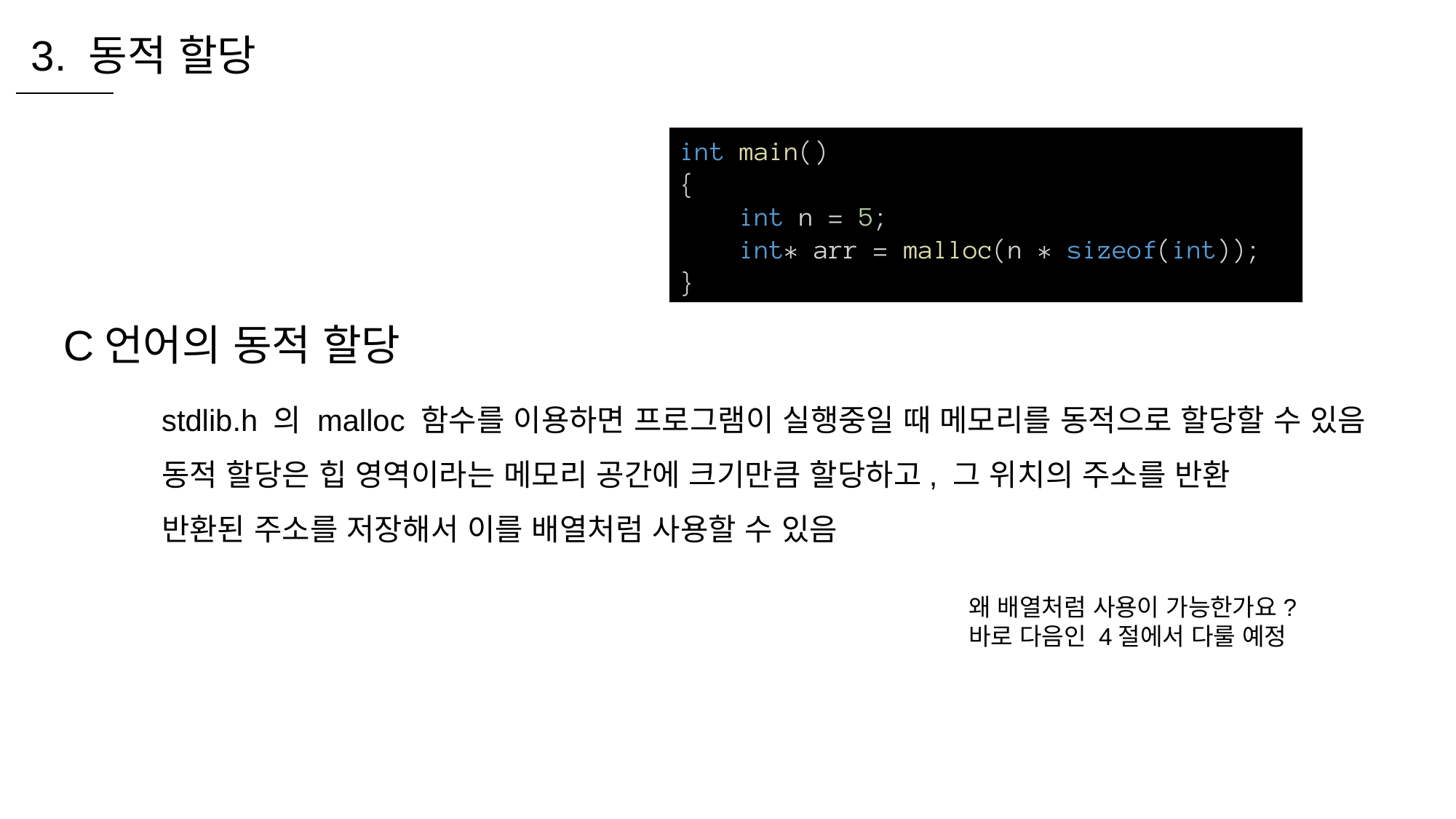

3. 동적 할당
int main()
{
    int n = 5;
    int* arr = malloc(n * sizeof(int));
}
C언어의 동적 할당
stdlib.h 의 malloc 함수를 이용하면 프로그램이 실행중일 때 메모리를 동적으로 할당할 수 있음
동적 할당은 힙 영역이라는 메모리 공간에 크기만큼 할당하고, 그 위치의 주소를 반환
반환된 주소를 저장해서 이를 배열처럼 사용할 수 있음
왜 배열처럼 사용이 가능한가요?
바로 다음인 4절에서 다룰 예정